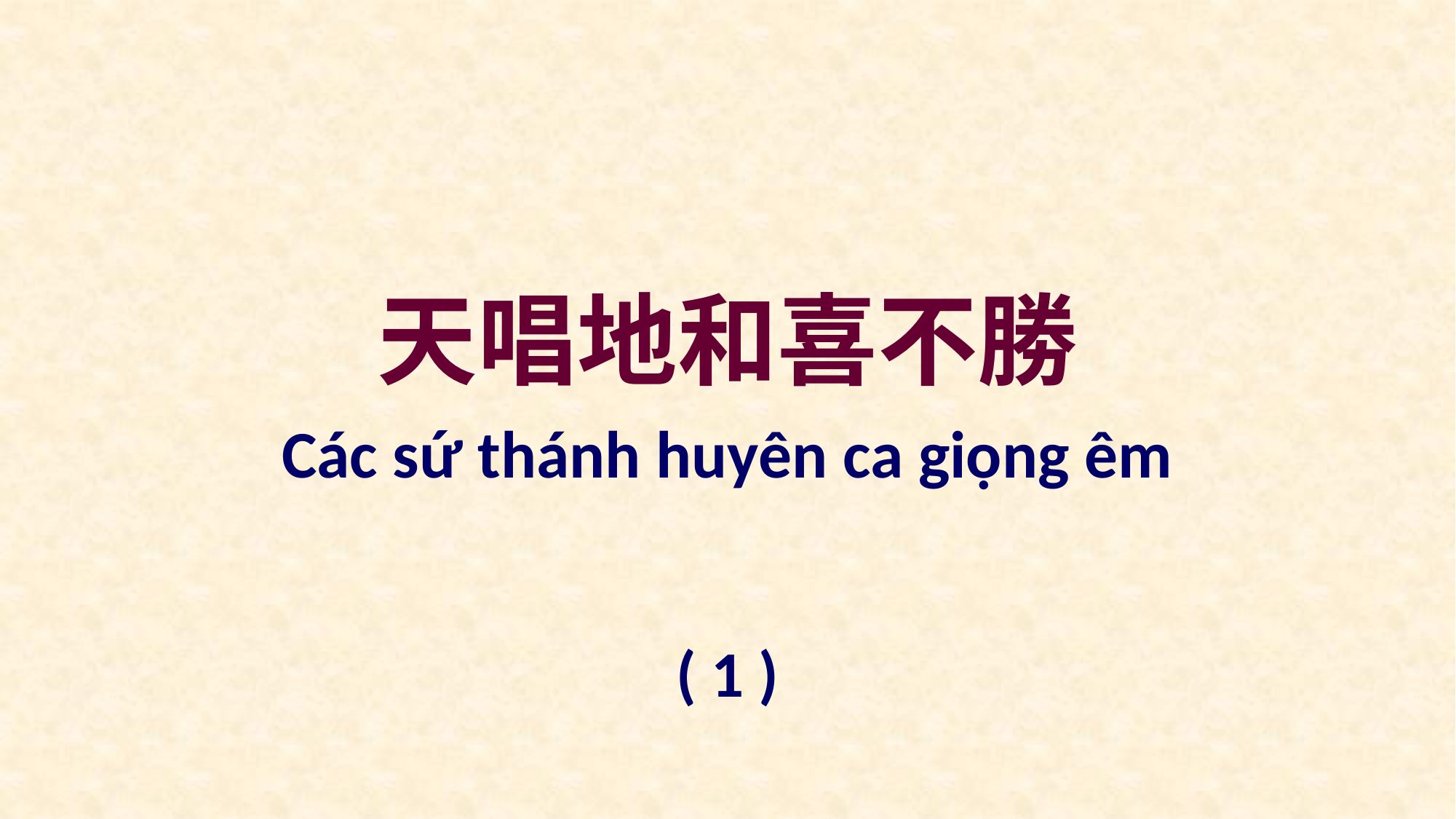

天唱地和喜不勝
Các sứ thánh huyên ca giọng êm
( 1 )